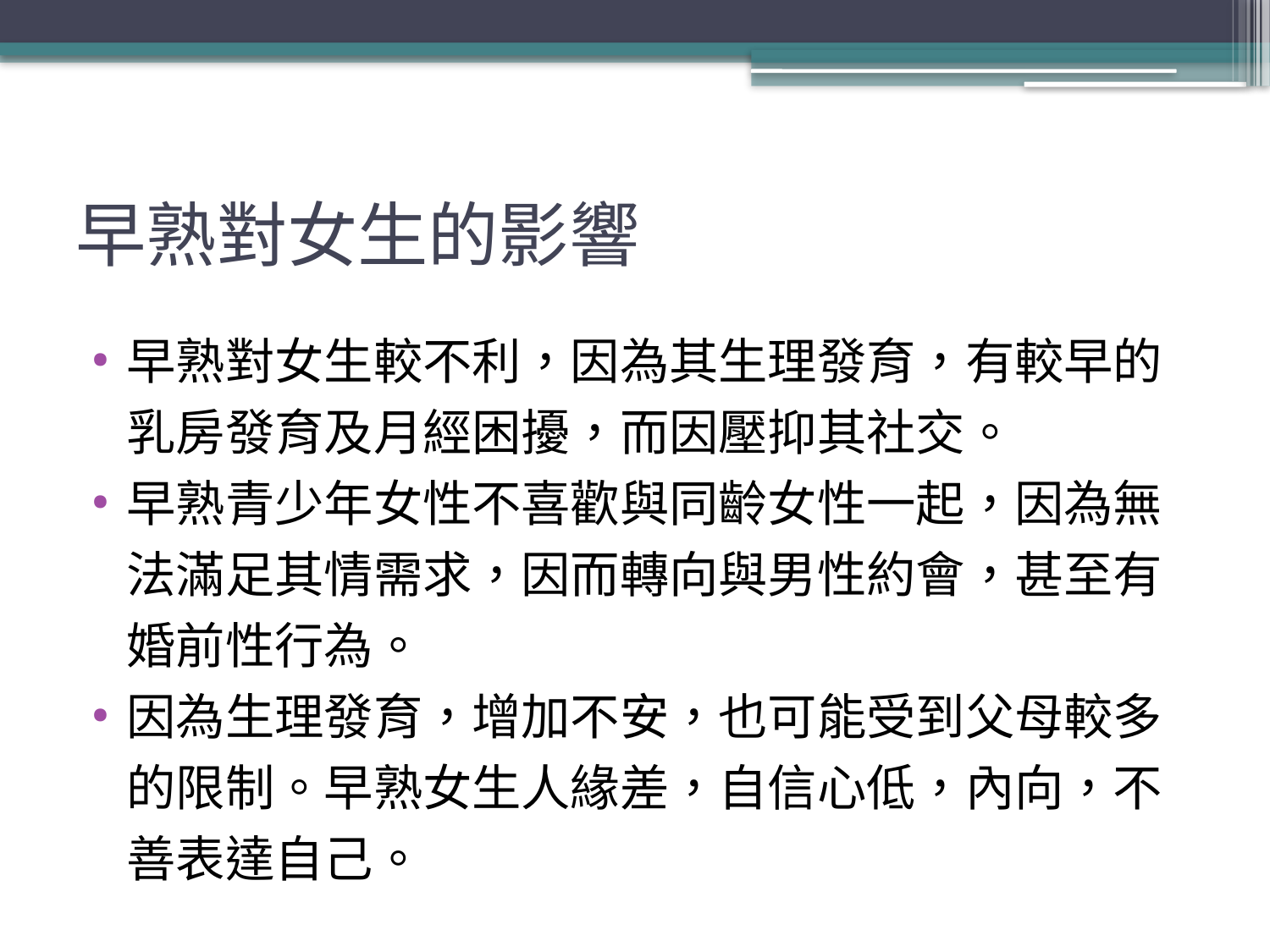

# 早熟對女生的影響
早熟對女生較不利，因為其生理發育，有較早的乳房發育及月經困擾，而因壓抑其社交。
早熟青少年女性不喜歡與同齡女性一起，因為無法滿足其情需求，因而轉向與男性約會，甚至有婚前性行為。
因為生理發育，增加不安，也可能受到父母較多的限制。早熟女生人緣差，自信心低，內向，不善表達自己。